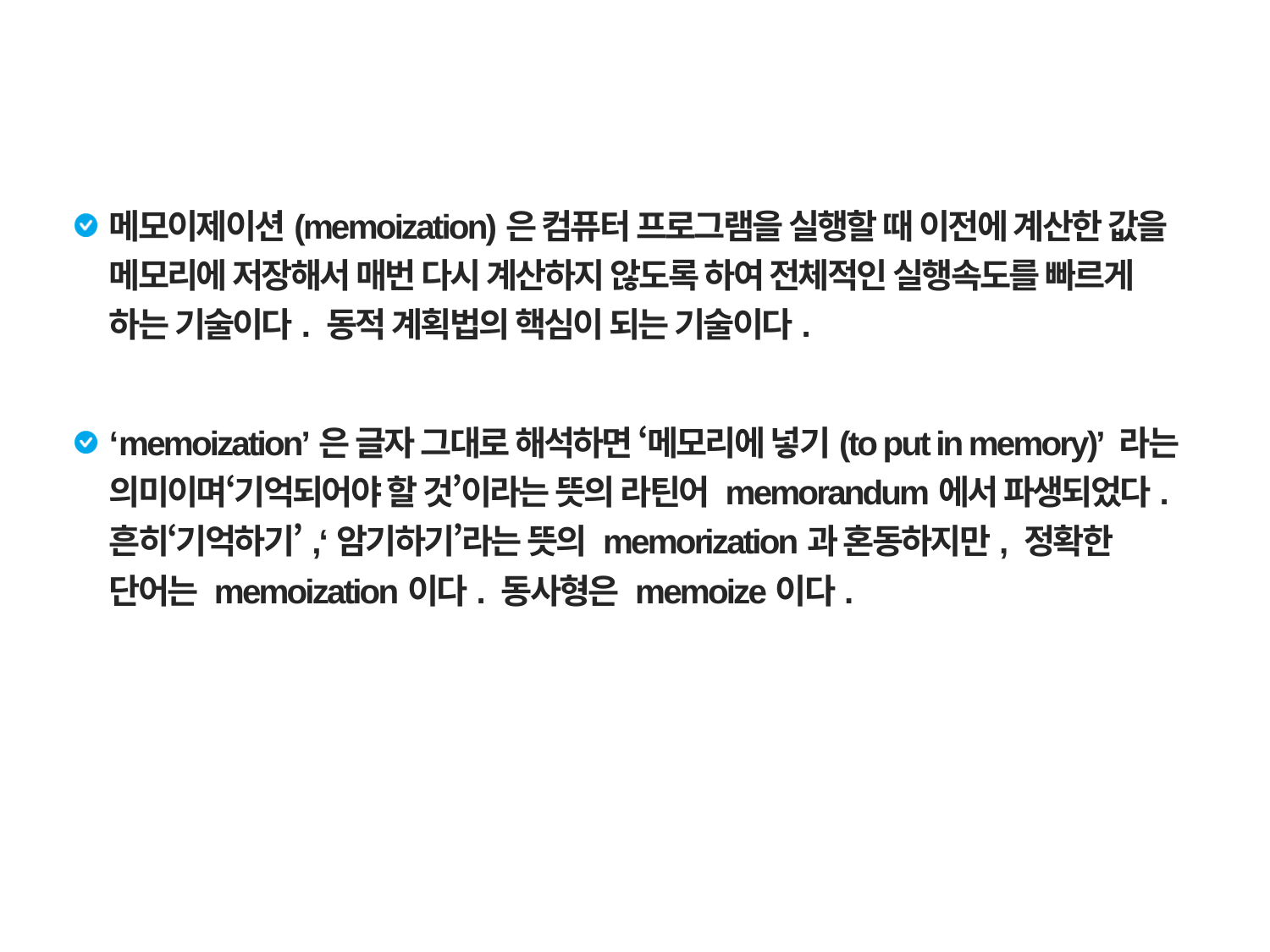

Memoization
메모이제이션(memoization)은 컴퓨터 프로그램을 실행할 때 이전에 계산한 값을 메모리에 저장해서 매번 다시 계산하지 않도록 하여 전체적인 실행속도를 빠르게 하는 기술이다. 동적 계획법의 핵심이 되는 기술이다.

‘memoization’은 글자 그대로 해석하면 ‘메모리에 넣기(to put in memory)’ 라는 의미이며‘기억되어야 할 것’이라는 뜻의 라틴어 memorandum에서 파생되었다. 흔히‘기억하기’,‘암기하기’라는 뜻의 memorization과 혼동하지만, 정확한 단어는 memoization이다. 동사형은 memoize이다.